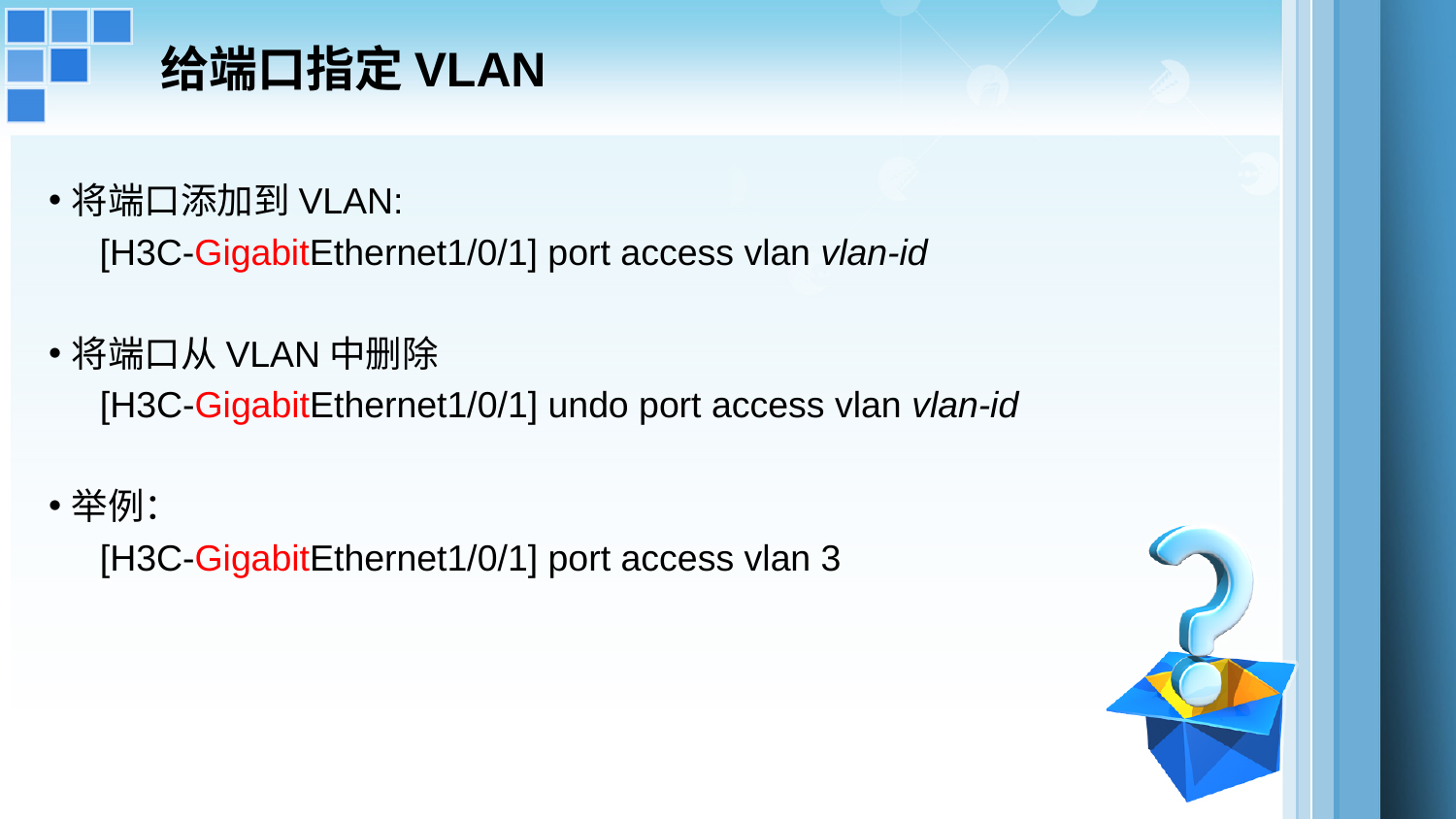

# 给端口指定VLAN
将端口添加到VLAN:
     [H3C-GigabitEthernet1/0/1] port access vlan vlan-id

将端口从VLAN中删除
     [H3C-GigabitEthernet1/0/1] undo port access vlan vlan-id

举例：
     [H3C-GigabitEthernet1/0/1] port access vlan 3